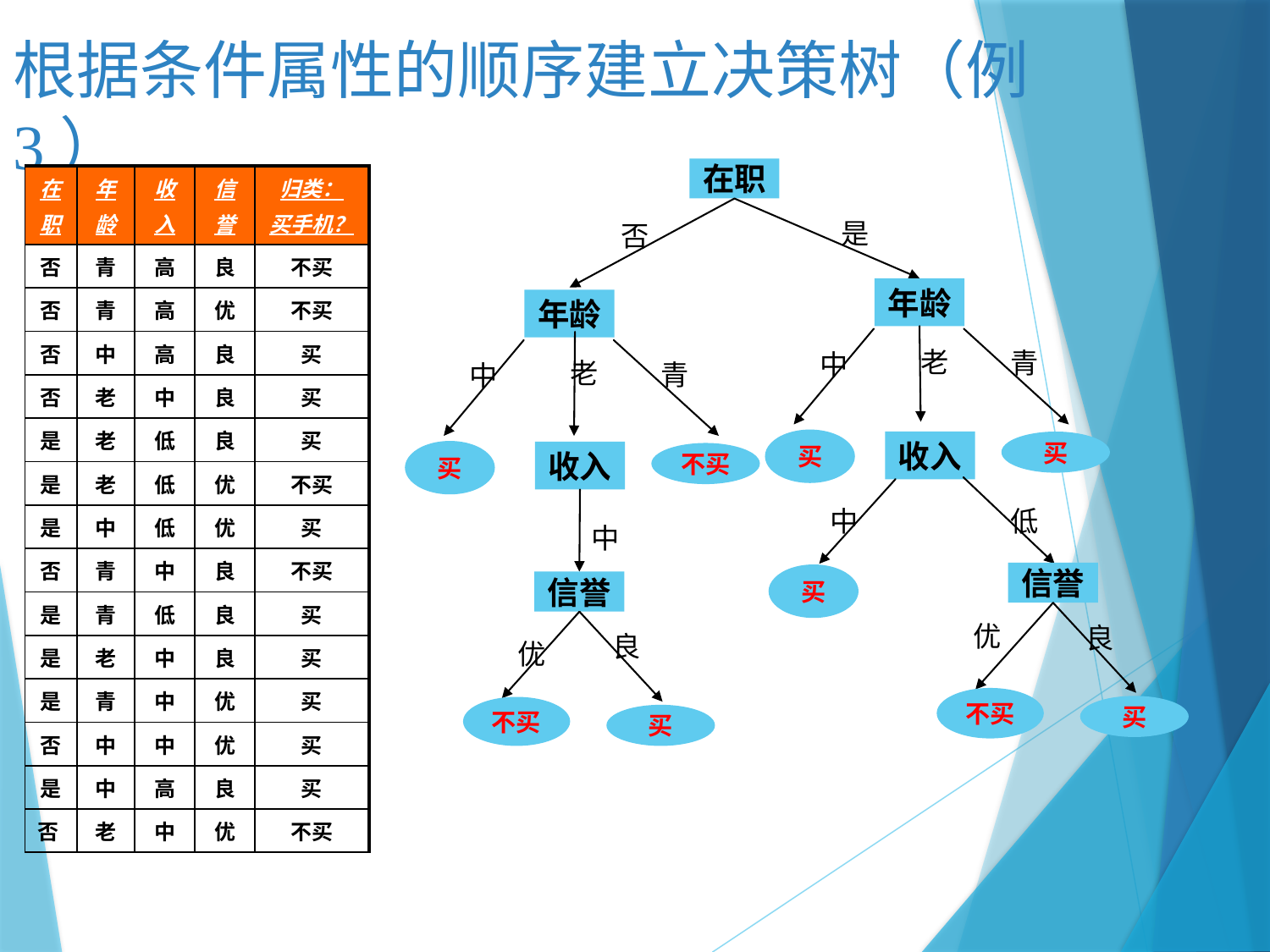

根据条件属性的顺序建立决策树（例3）
在职
是
| 在 职 | 年 龄 | 收 入 | 信 誉 | 归类： 买手机？ |
| --- | --- | --- | --- | --- |
| 否 | 青 | 高 | 良 | 不买 |
| 否 | 青 | 高 | 优 | 不买 |
| 否 | 中 | 高 | 良 | 买 |
| 否 | 老 | 中 | 良 | 买 |
| 是 | 老 | 低 | 良 | 买 |
| 是 | 老 | 低 | 优 | 不买 |
| 是 | 中 | 低 | 优 | 买 |
| 否 | 青 | 中 | 良 | 不买 |
| 是 | 青 | 低 | 良 | 买 |
| 是 | 老 | 中 | 良 | 买 |
| 是 | 青 | 中 | 优 | 买 |
| 否 | 中 | 中 | 优 | 买 |
| 是 | 中 | 高 | 良 | 买 |
| 否 | 老 | 中 | 优 | 不买 |
否
年龄
老
青
中
买
收入
买
年龄
老
青
中
买
收入
不买
中
低
中
信誉
良
不买
买
买
信誉
良
不买
买
优
优